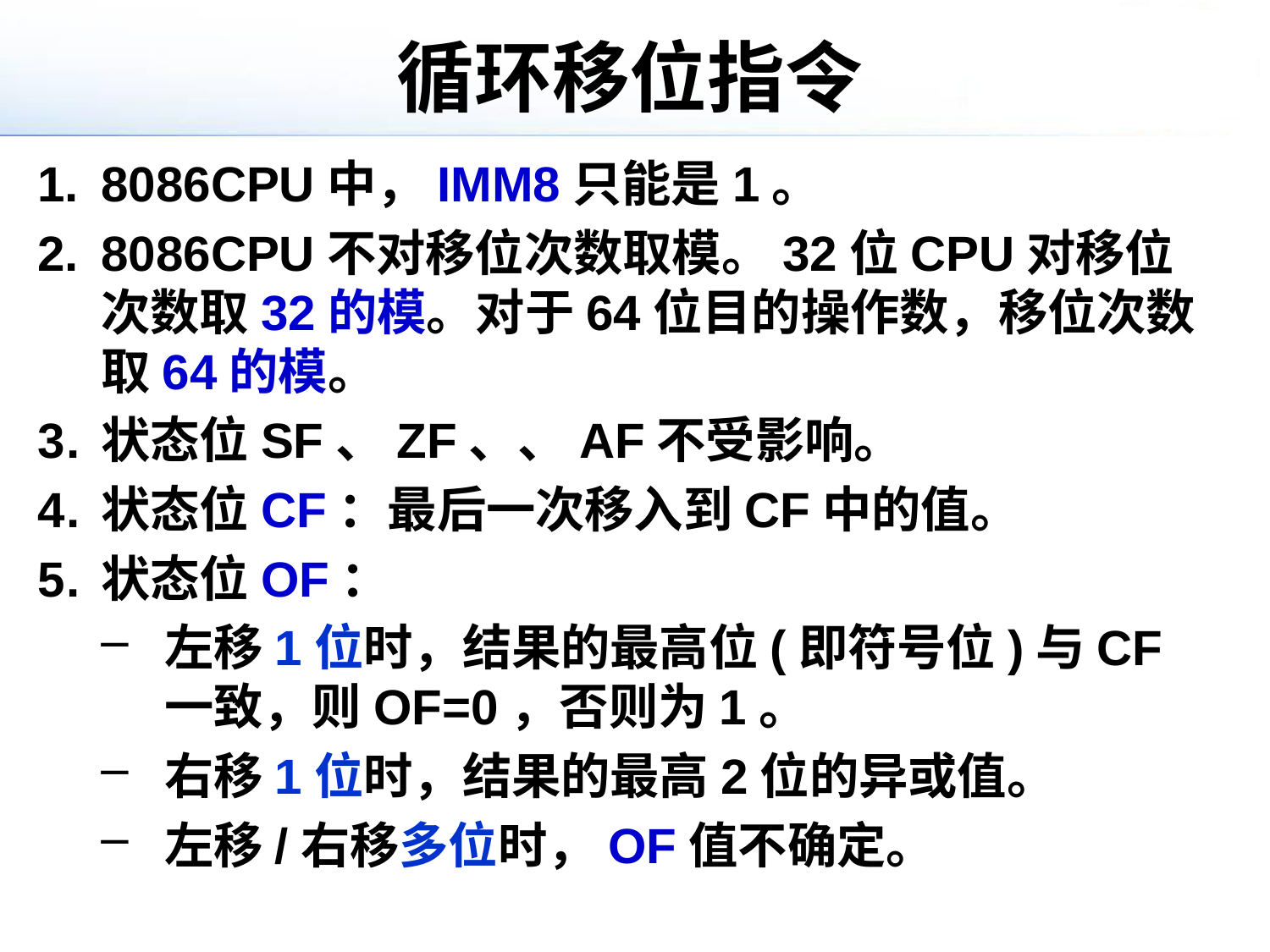

# 循环移位指令
8086CPU中，IMM8只能是1。
8086CPU不对移位次数取模。32位CPU对移位次数取32的模。对于64位目的操作数，移位次数取64的模。
状态位SF、ZF、、AF不受影响。
状态位CF：最后一次移入到CF中的值。
状态位OF：
左移1位时，结果的最高位(即符号位)与CF一致，则OF=0，否则为1。
右移1位时，结果的最高2位的异或值。
左移/右移多位时，OF值不确定。